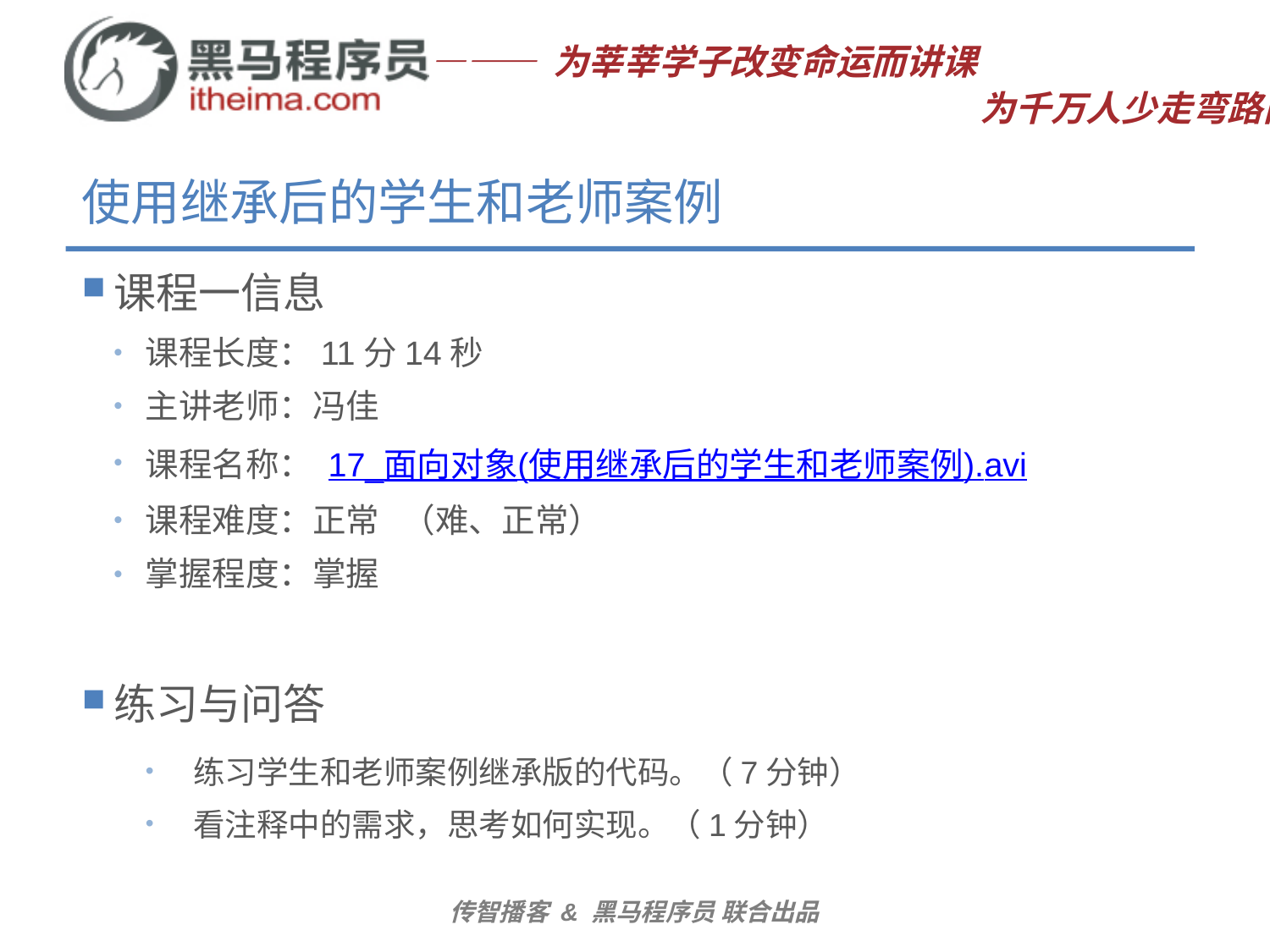

# 使用继承后的学生和老师案例
课程一信息
课程长度：11分14秒
主讲老师：冯佳
课程名称： 17_面向对象(使用继承后的学生和老师案例).avi
课程难度：正常   （难、正常）
掌握程度：掌握

练习与问答
练习学生和老师案例继承版的代码。（7分钟）
看注释中的需求，思考如何实现。（1分钟）